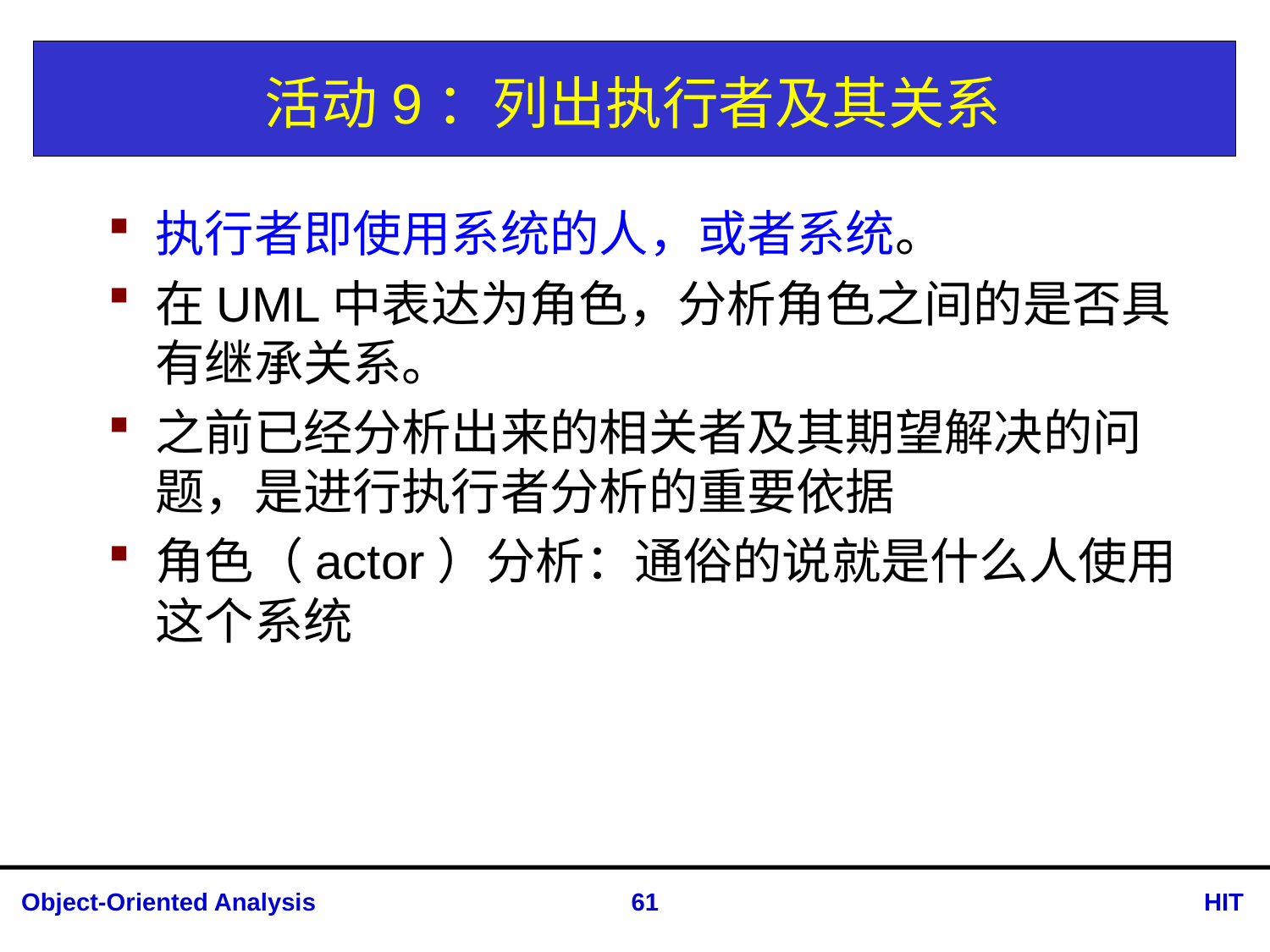

# 活动9：列出执行者及其关系
执行者即使用系统的人，或者系统。
在UML中表达为角色，分析角色之间的是否具有继承关系。
之前已经分析出来的相关者及其期望解决的问题，是进行执行者分析的重要依据
角色（actor）分析：通俗的说就是什么人使用这个系统